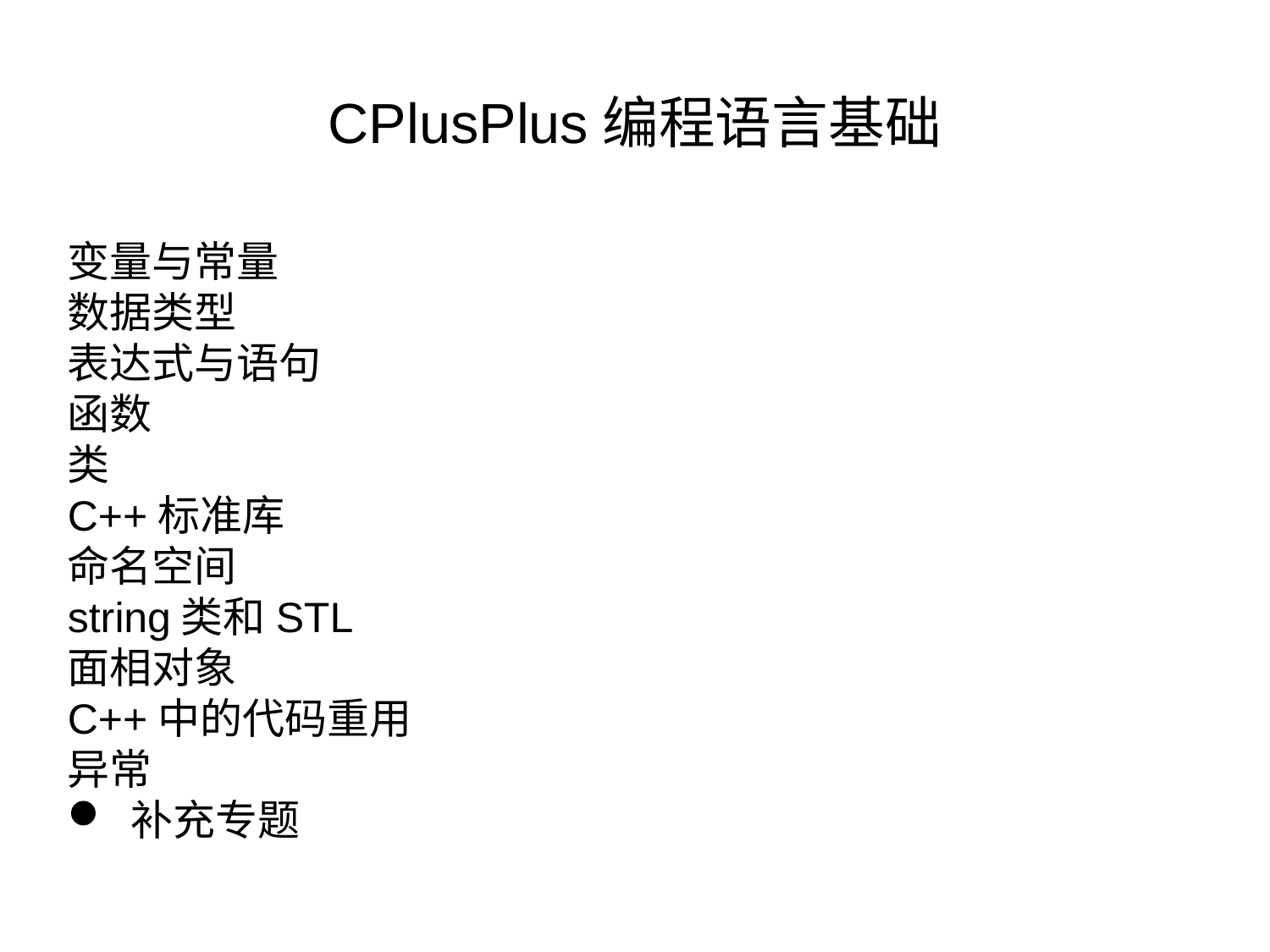

CPlusPlus编程语言基础
变量与常量
数据类型
表达式与语句
函数
类
C++标准库
命名空间
string类和STL
面相对象
C++中的代码重用
异常
补充专题